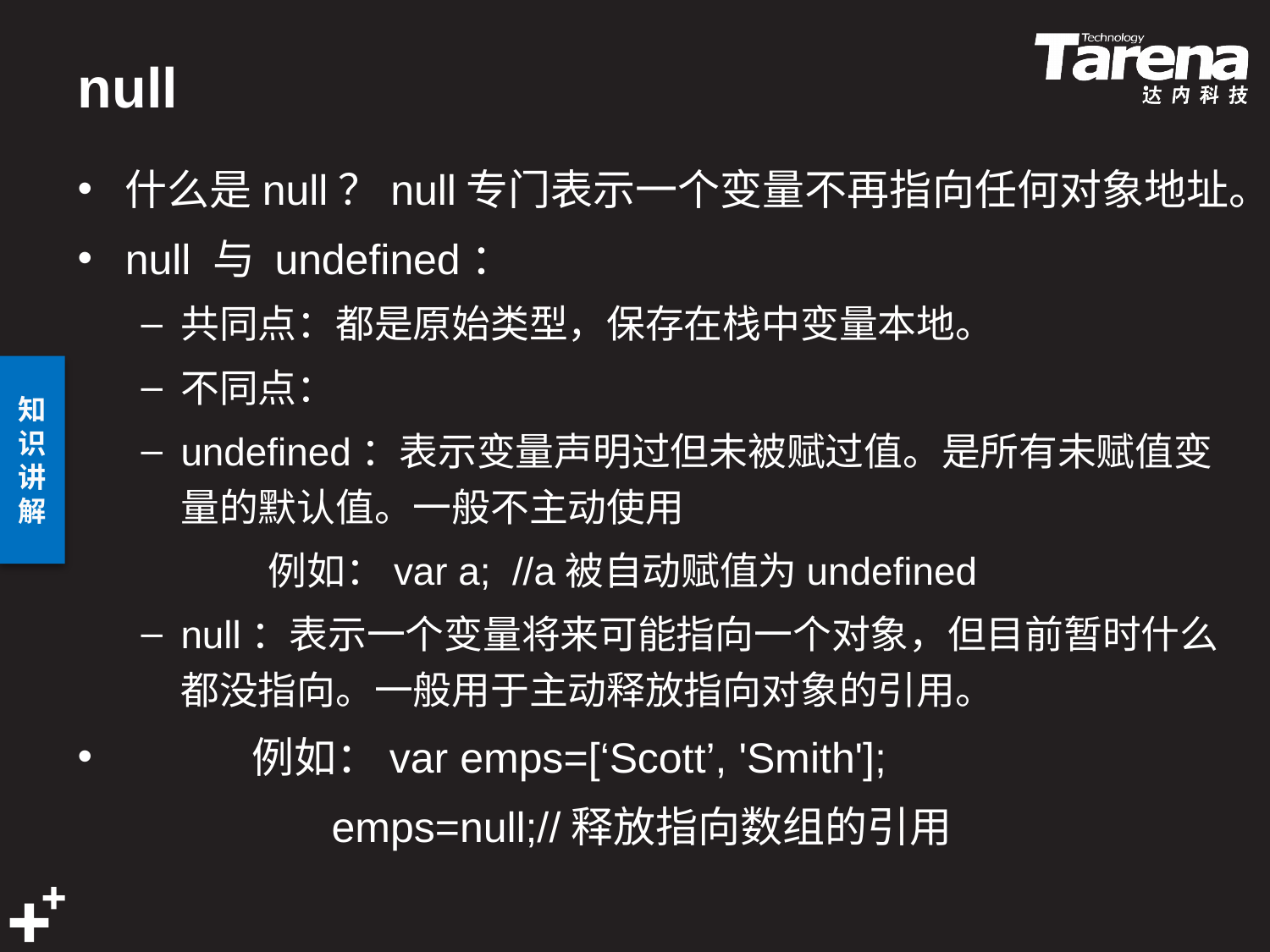

# null
什么是null？null专门表示一个变量不再指向任何对象地址。
null 与 undefined：
共同点：都是原始类型，保存在栈中变量本地。
不同点：
undefined：表示变量声明过但未被赋过值。是所有未赋值变量的默认值。一般不主动使用
	例如：var a;  //a被自动赋值为undefined
null：表示一个变量将来可能指向一个对象，但目前暂时什么都没指向。一般用于主动释放指向对象的引用。
	例如：var emps=[‘Scott’, 'Smith'];
		emps=null;//释放指向数组的引用